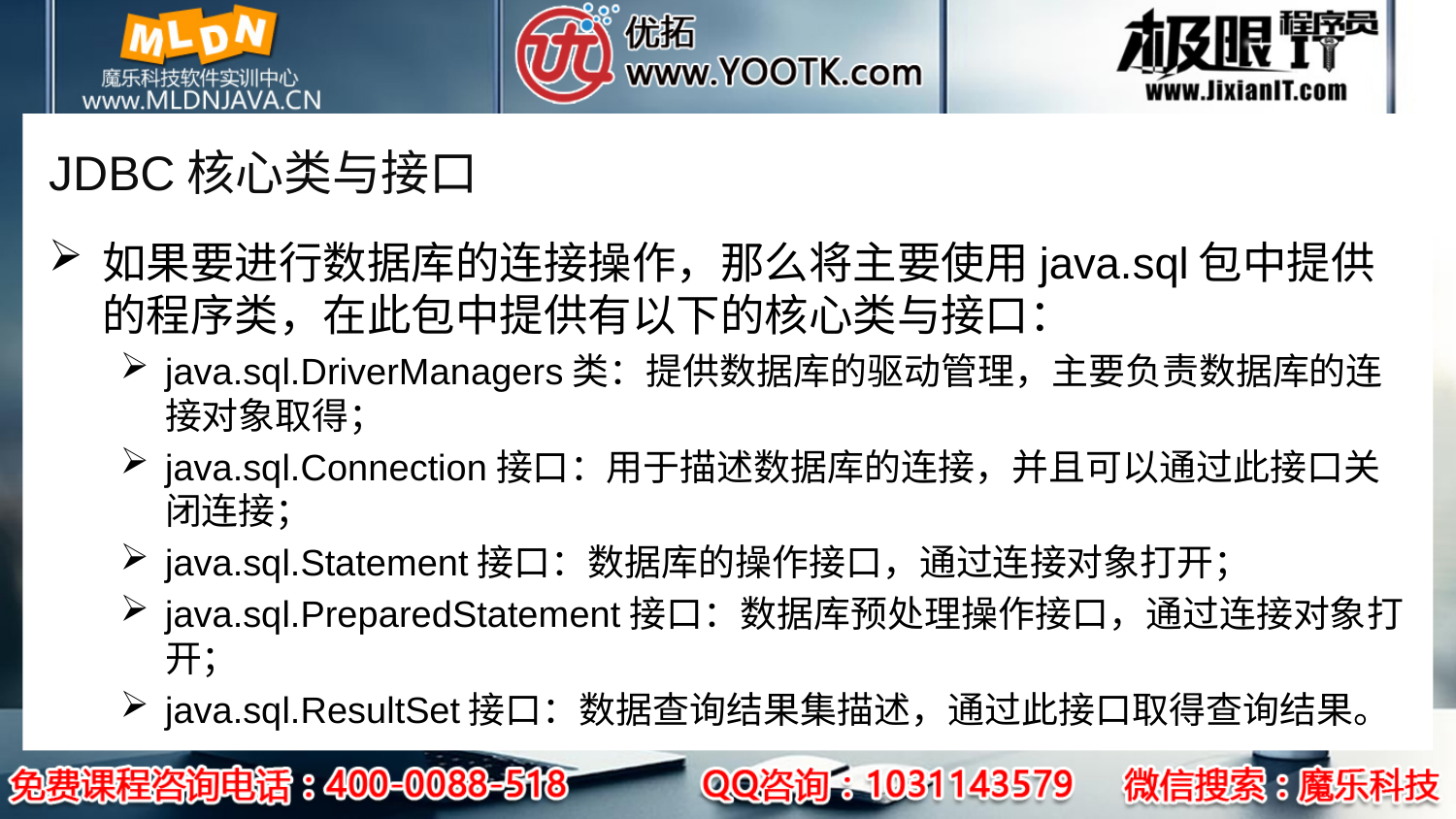

# JDBC核心类与接口
如果要进行数据库的连接操作，那么将主要使用java.sql包中提供的程序类，在此包中提供有以下的核心类与接口：
java.sql.DriverManagers类：提供数据库的驱动管理，主要负责数据库的连接对象取得；
java.sql.Connection接口：用于描述数据库的连接，并且可以通过此接口关闭连接；
java.sql.Statement接口：数据库的操作接口，通过连接对象打开；
java.sql.PreparedStatement接口：数据库预处理操作接口，通过连接对象打开；
java.sql.ResultSet接口：数据查询结果集描述，通过此接口取得查询结果。